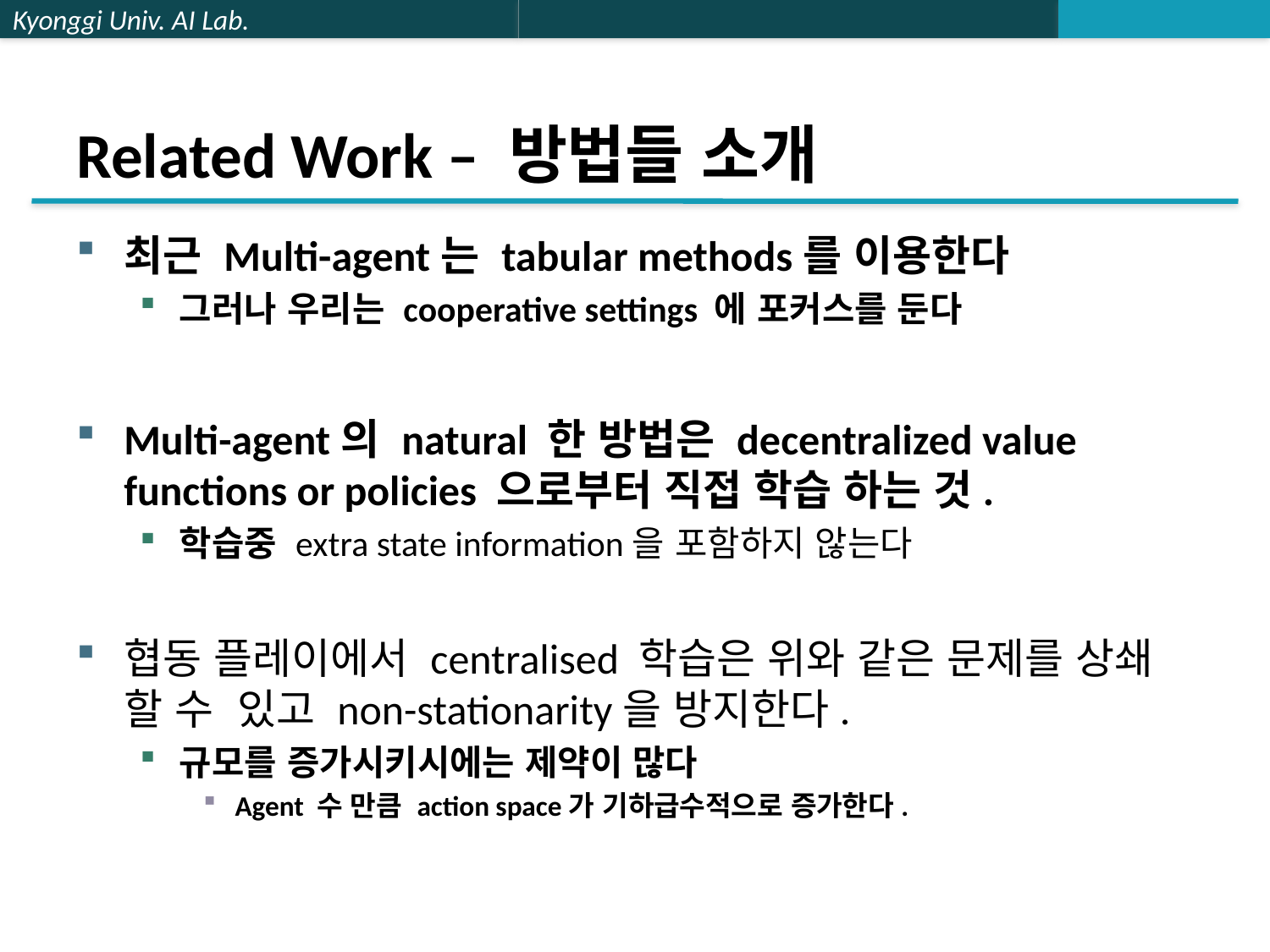

# Related Work – 방법들 소개
최근 Multi-agent는 tabular methods를 이용한다
그러나 우리는 cooperative settings 에 포커스를 둔다

Multi-agent의 natural 한 방법은 decentralized value functions or policies 으로부터 직접 학습 하는 것.
학습중 extra state information을 포함하지 않는다

협동 플레이에서 centralised 학습은 위와 같은 문제를 상쇄 할 수  있고 non-stationarity을 방지한다.
규모를 증가시키시에는 제약이 많다
Agent 수 만큼 action space가 기하급수적으로 증가한다.